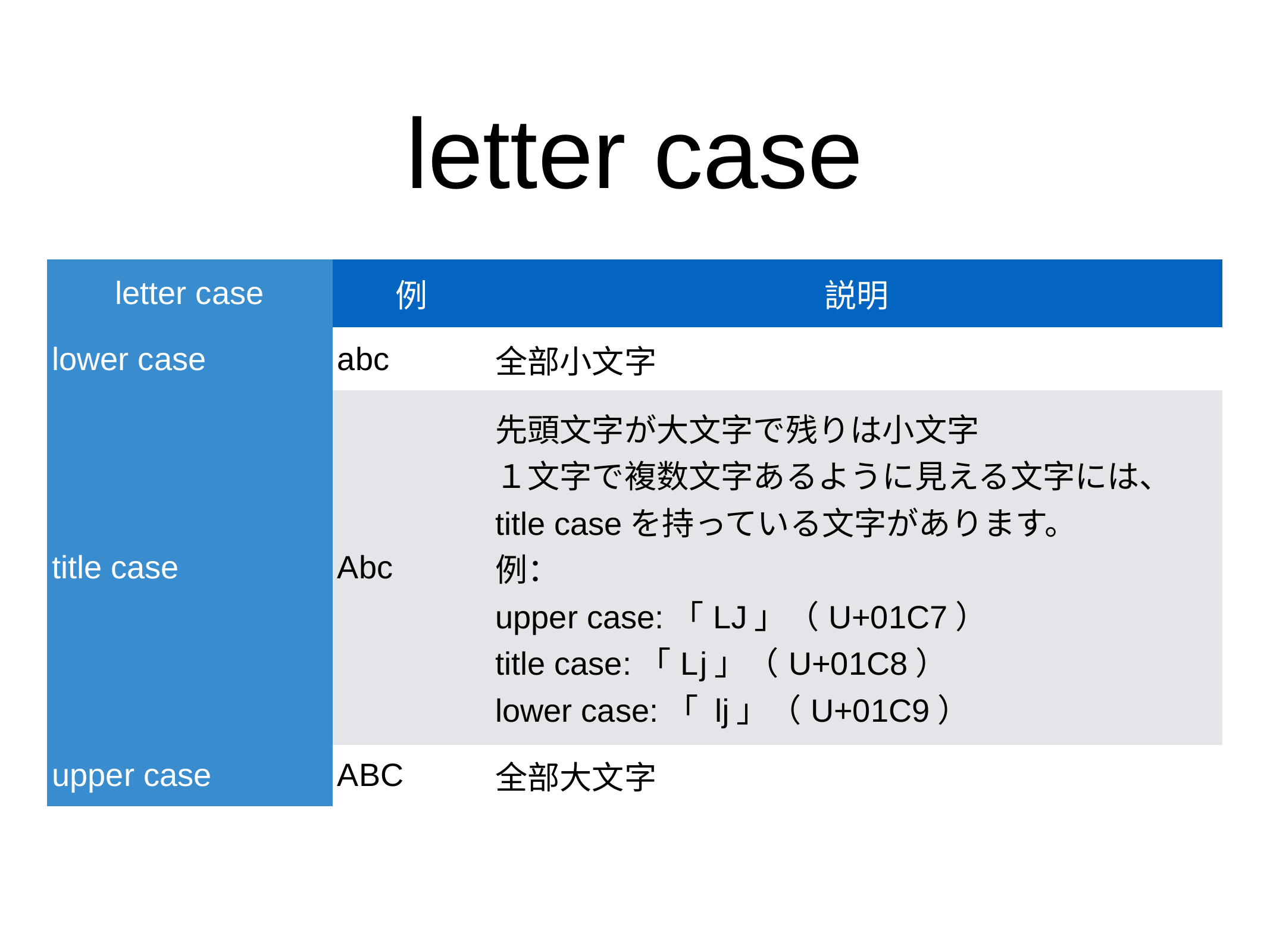

# letter case
| letter case | 例 | 説明 |
| --- | --- | --- |
| lower case | abc | 全部小文字 |
| title case | Abc | 先頭文字が大文字で残りは小文字 １文字で複数文字あるように見える文字には、 title caseを持っている文字があります。 例： upper case:「Ǉ」（U+01C7） title case:「ǈ」（U+01C8） lower case:「 ǉ」（U+01C9） |
| upper case | ABC | 全部大文字 |